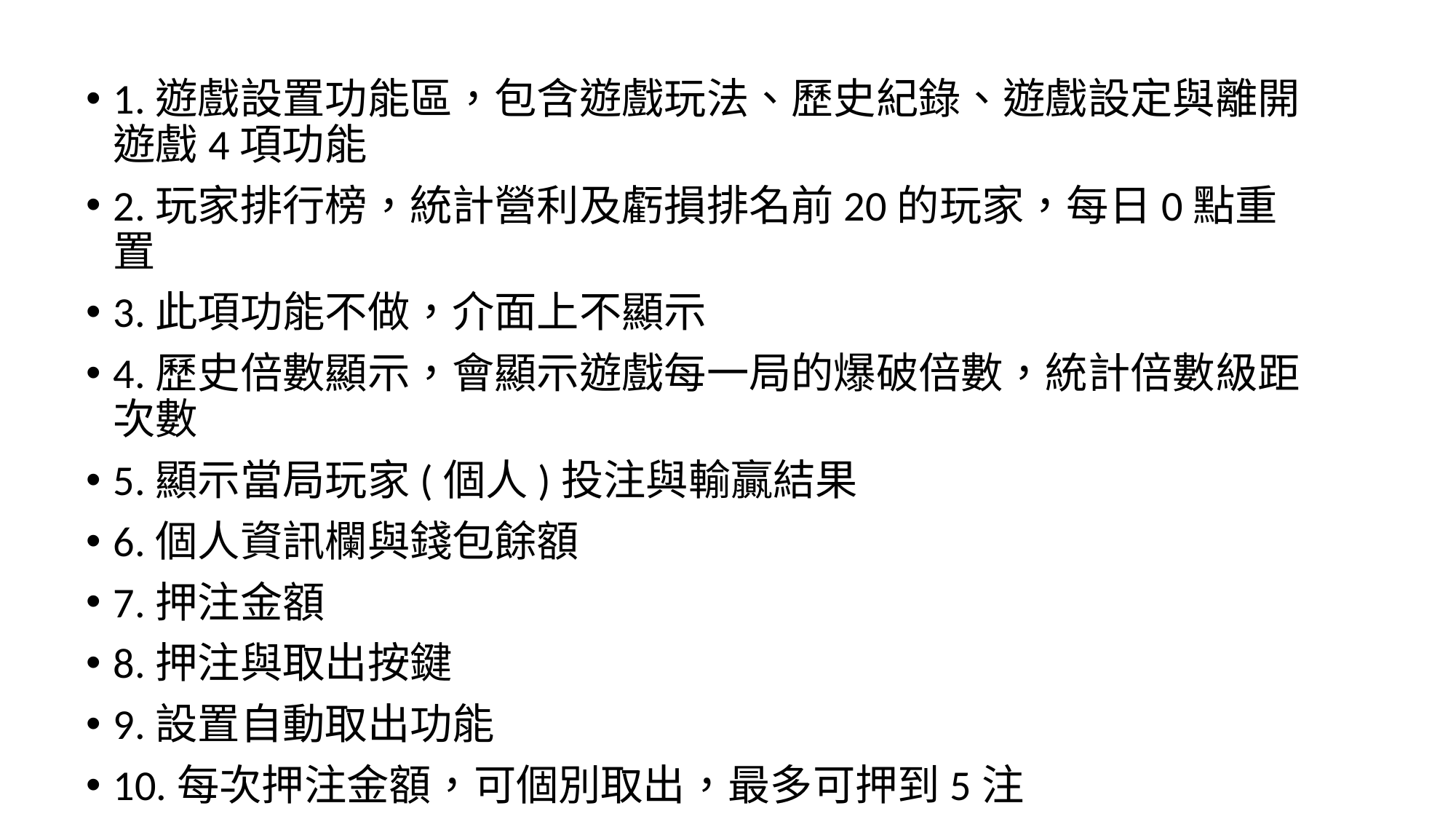

1.遊戲設置功能區，包含遊戲玩法、歷史紀錄、遊戲設定與離開遊戲4項功能
2.玩家排行榜，統計營利及虧損排名前20的玩家，每日0點重置
3.此項功能不做，介面上不顯示
4.歷史倍數顯示，會顯示遊戲每一局的爆破倍數，統計倍數級距次數
5.顯示當局玩家(個人)投注與輸贏結果
6.個人資訊欄與錢包餘額
7.押注金額
8.押注與取出按鍵
9.設置自動取出功能
10.每次押注金額，可個別取出，最多可押到5注